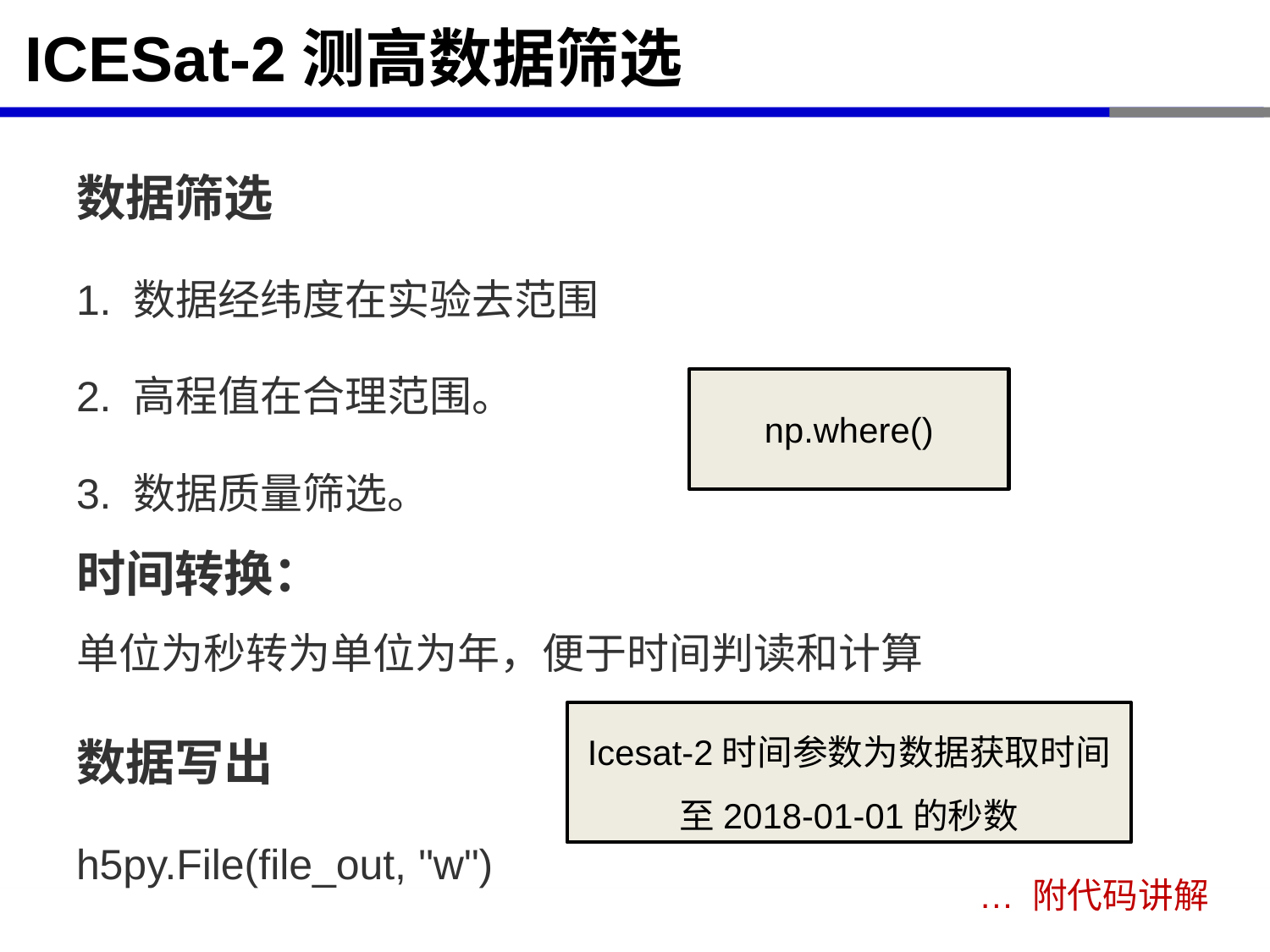

# ICESat-2测高数据筛选
数据筛选
1. 数据经纬度在实验去范围
2. 高程值在合理范围。
3. 数据质量筛选。
时间转换：
单位为秒转为单位为年，便于时间判读和计算
数据写出
h5py.File(file_out, "w")
np.where()
Icesat-2时间参数为数据获取时间至2018-01-01的秒数
… 附代码讲解